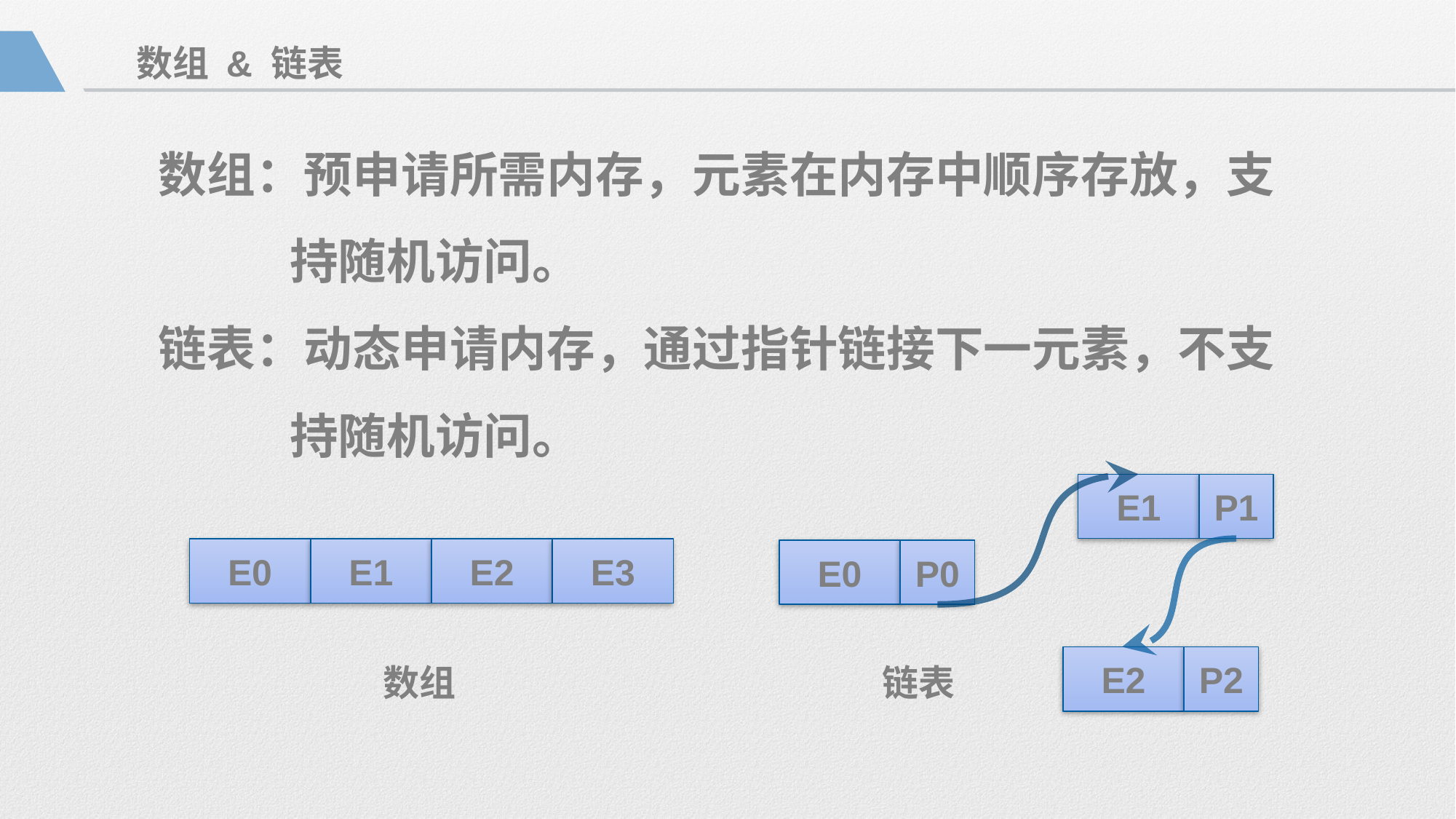

数组 & 链表
数组：预申请所需内存，元素在内存中顺序存放，支	  持随机访问。
链表：动态申请内存，通过指针链接下一元素，不支	  持随机访问。
E0
P0
P2
E2
E1
P1
E0
E1
E2
E3
数组
链表